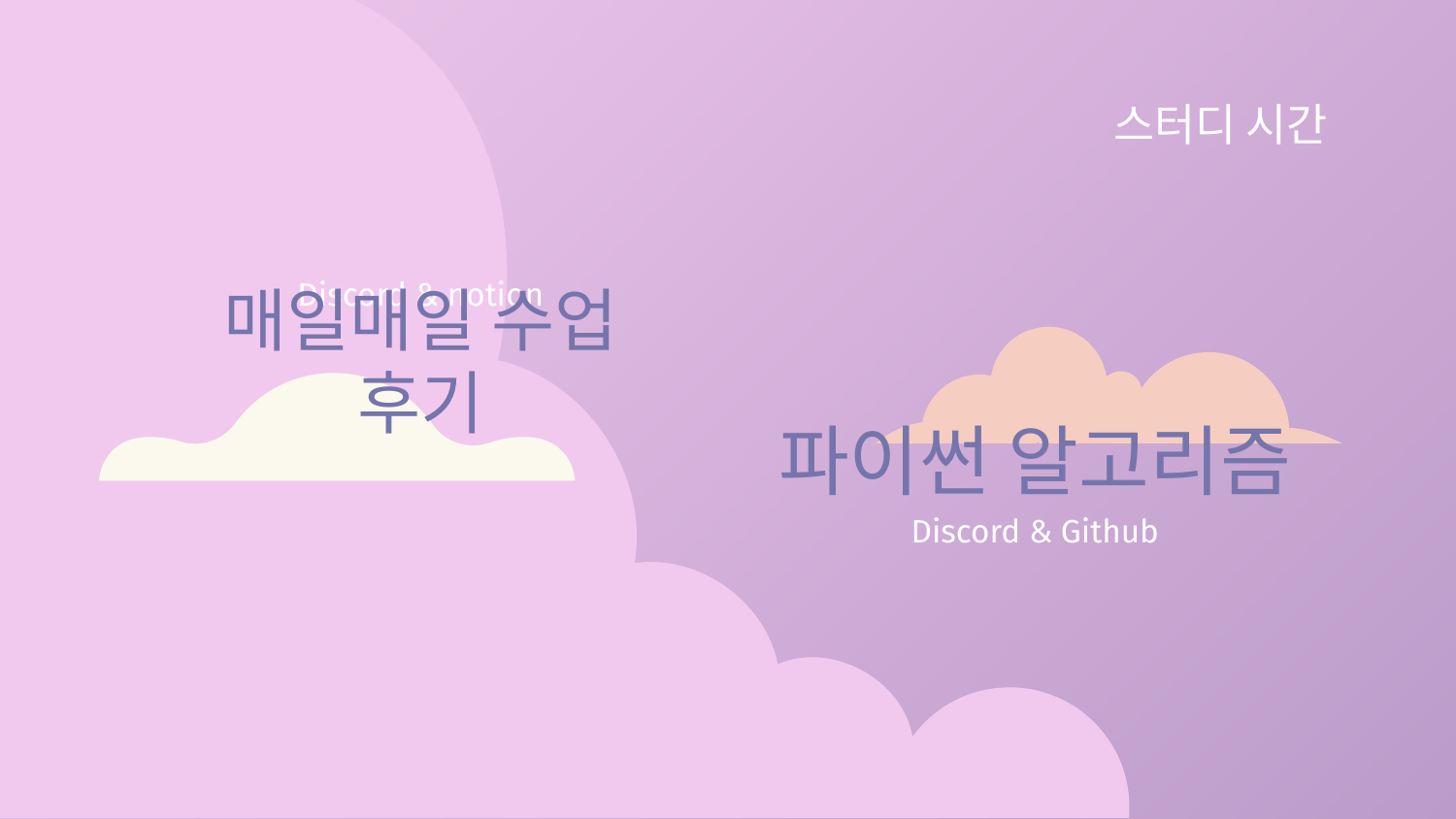

# 스터디 시간
Discord & notion

매일매일 수업 후기

파이썬 알고리즘
Discord & Github